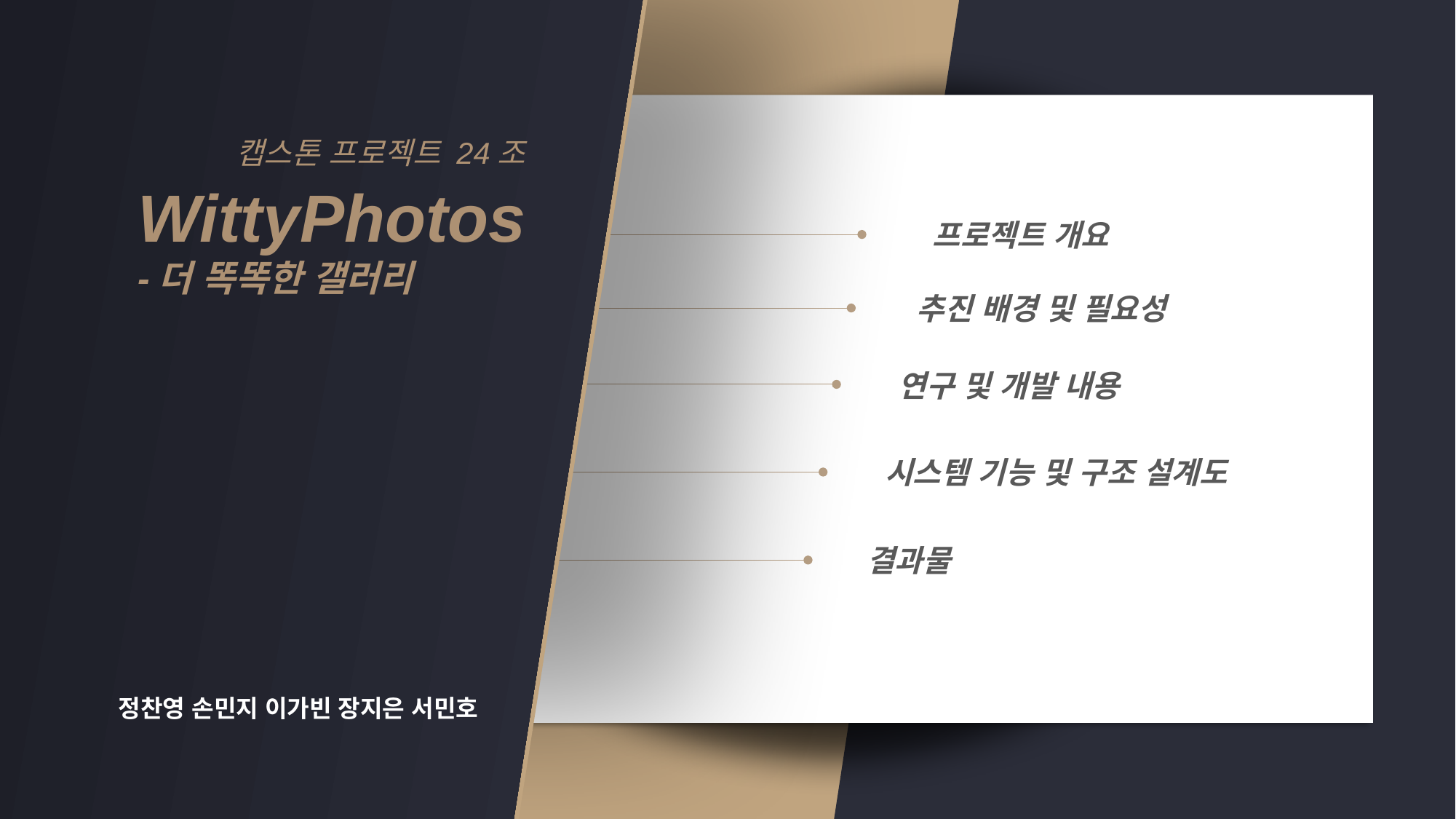

캡스톤 프로젝트 24조     WittyPhotos
-더 똑똑한 갤러리

프로젝트 개요
추진 배경 및 필요성
연구 및 개발 내용
시스템 기능 및 구조 설계도
결과물

정찬영 손민지 이가빈 장지은 서민호